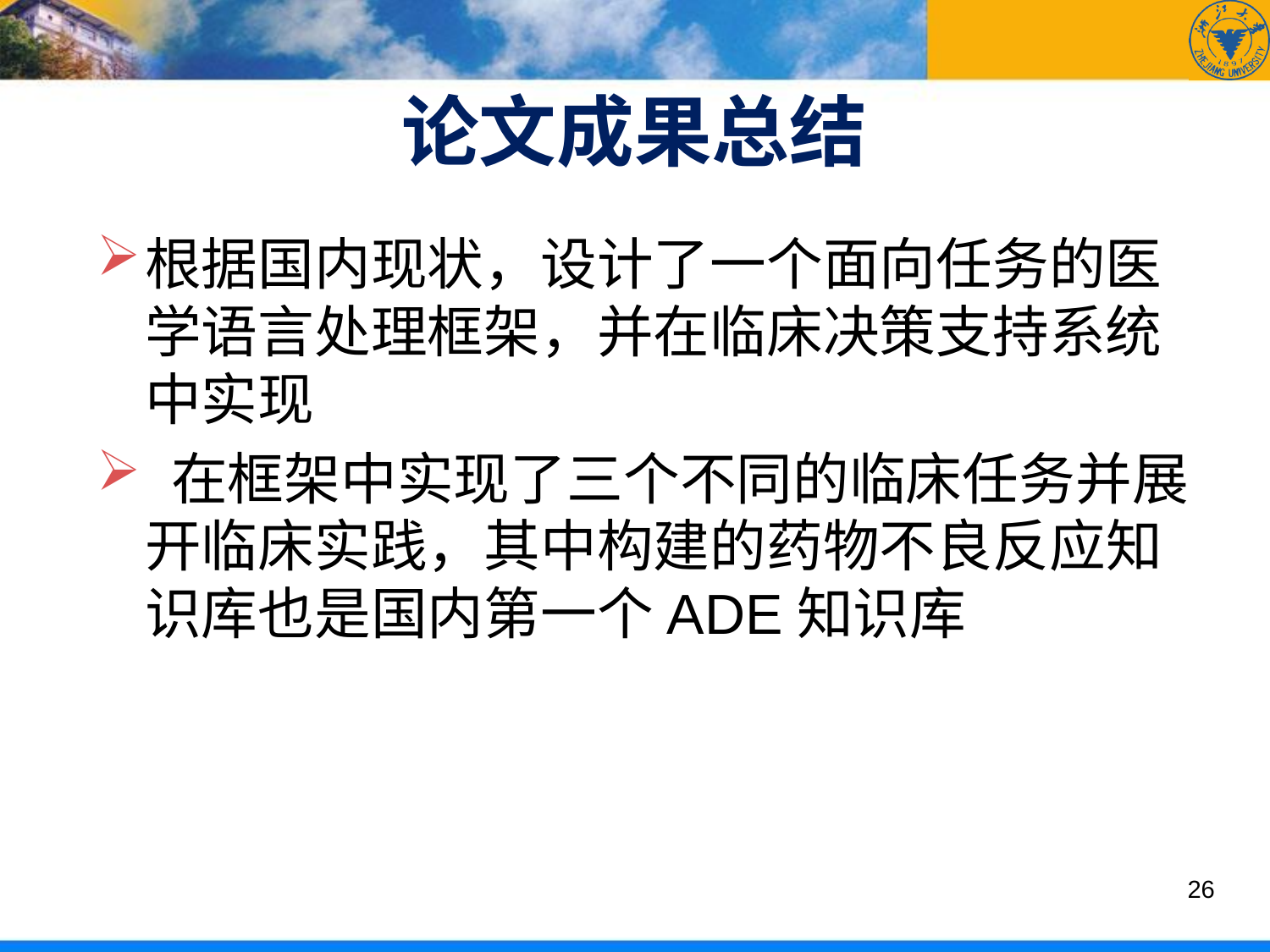

# 论文成果总结
根据国内现状，设计了一个面向任务的医学语言处理框架，并在临床决策支持系统中实现
 在框架中实现了三个不同的临床任务并展开临床实践，其中构建的药物不良反应知识库也是国内第一个ADE知识库

26